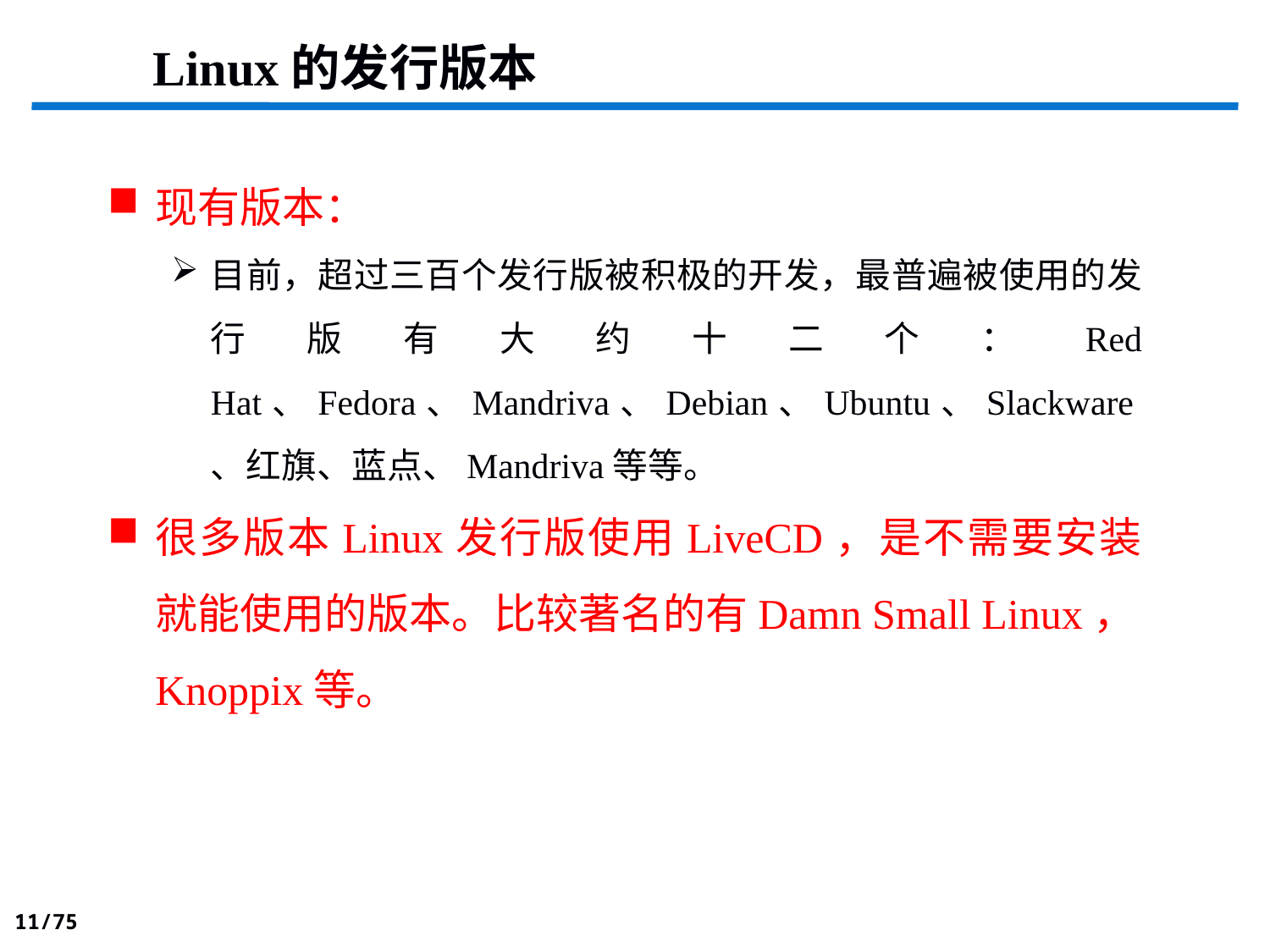

Linux的发行版本
现有版本：
目前，超过三百个发行版被积极的开发，最普遍被使用的发行版有大约十二个：Red Hat、Fedora、Mandriva、Debian、Ubuntu、Slackware、红旗、蓝点、Mandriva等等。
很多版本Linux发行版使用LiveCD，是不需要安装就能使用的版本。比较著名的有Damn Small Linux，Knoppix等。